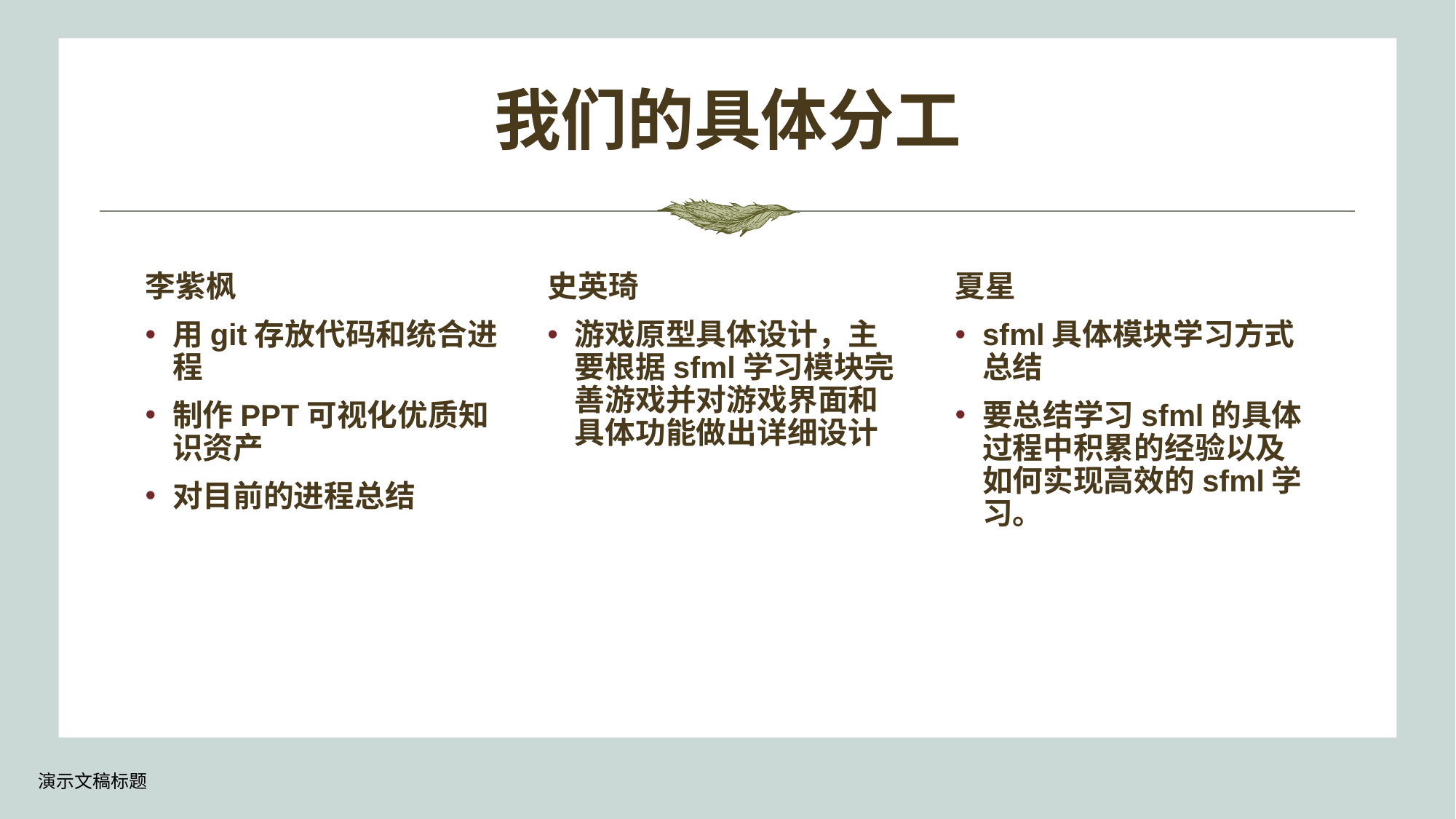

# 我们的具体分工
李紫枫
史英琦
夏星
用git存放代码和统合进程
制作PPT可视化优质知识资产
对目前的进程总结
游戏原型具体设计，主要根据sfml学习模块完善游戏并对游戏界面和具体功能做出详细设计
sfml具体模块学习方式总结
要总结学习sfml的具体过程中积累的经验以及如何实现高效的sfml学习。
演示文稿标题
16